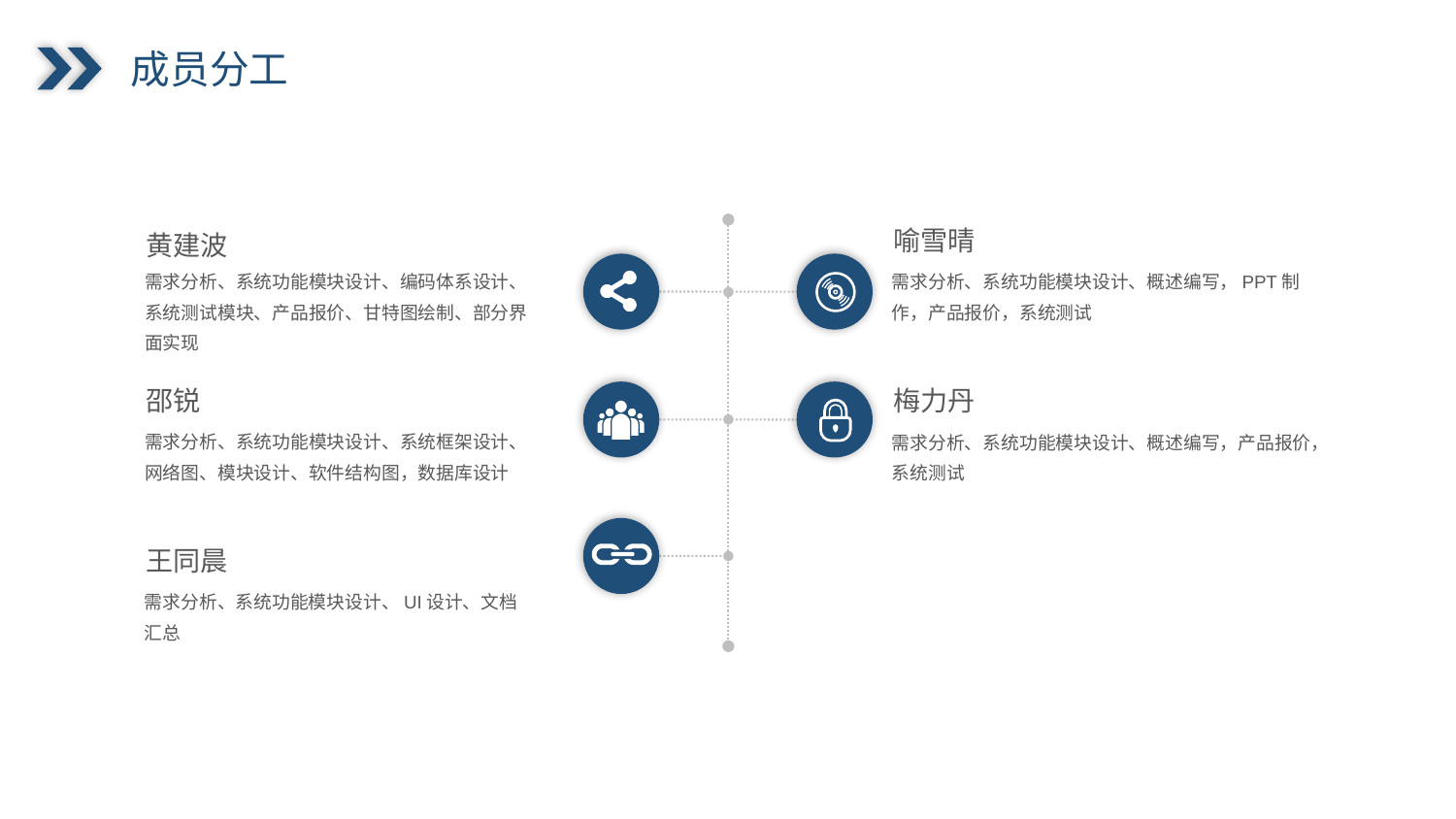

成员分工

喻雪晴
需求分析、系统功能模块设计、概述编写，PPT制作，产品报价，系统测试

黄建波
需求分析、系统功能模块设计、编码体系设计、系统测试模块、产品报价、甘特图绘制、部分界面实现

邵锐
需求分析、系统功能模块设计、系统框架设计、网络图、模块设计、软件结构图，数据库设计

梅力丹
需求分析、系统功能模块设计、概述编写，产品报价，系统测试

王同晨
需求分析、系统功能模块设计、UI设计、文档汇总